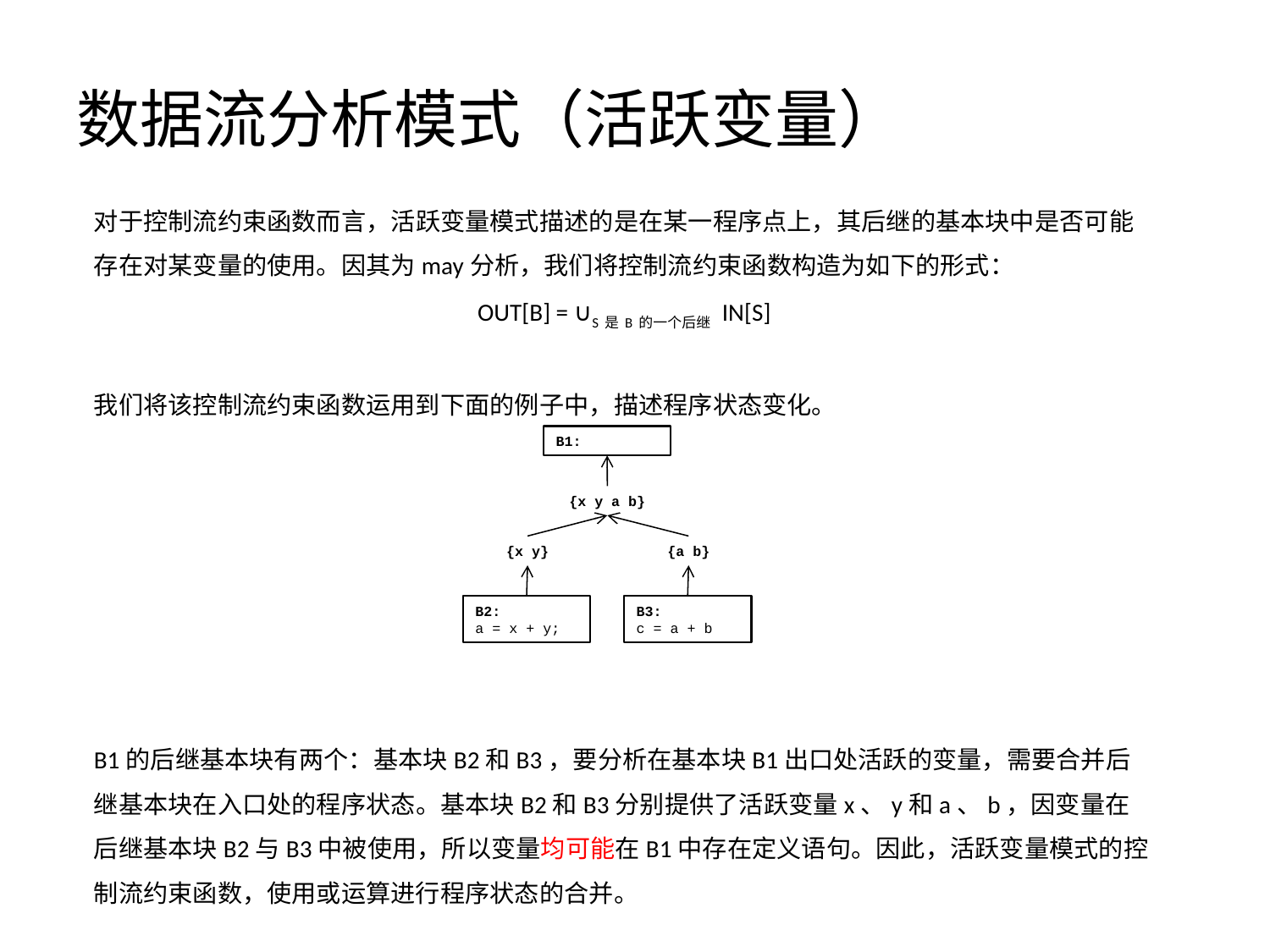

# 数据流分析模式（活跃变量）

对于控制流约束函数而言，活跃变量模式描述的是在某一程序点上，其后继的基本块中是否可能存在对某变量的使用。因其为may分析，我们将控制流约束函数构造为如下的形式：
OUT[B] = ∪S是B的一个后继 IN[S]

我们将该控制流约束函数运用到下面的例子中，描述程序状态变化。

B1的后继基本块有两个：基本块B2和B3，要分析在基本块B1出口处活跃的变量，需要合并后继基本块在入口处的程序状态。基本块B2和B3分别提供了活跃变量x、y和a、b，因变量在后继基本块B2与B3中被使用，所以变量均可能在B1中存在定义语句。因此，活跃变量模式的控制流约束函数，使用或运算进行程序状态的合并。

（如果进行未定义的引用的检查，需要满足什么条件？）

B1:
{x y a b}
{x y}
{a b}
B2:
a = x + y;
B3:
c = a + b